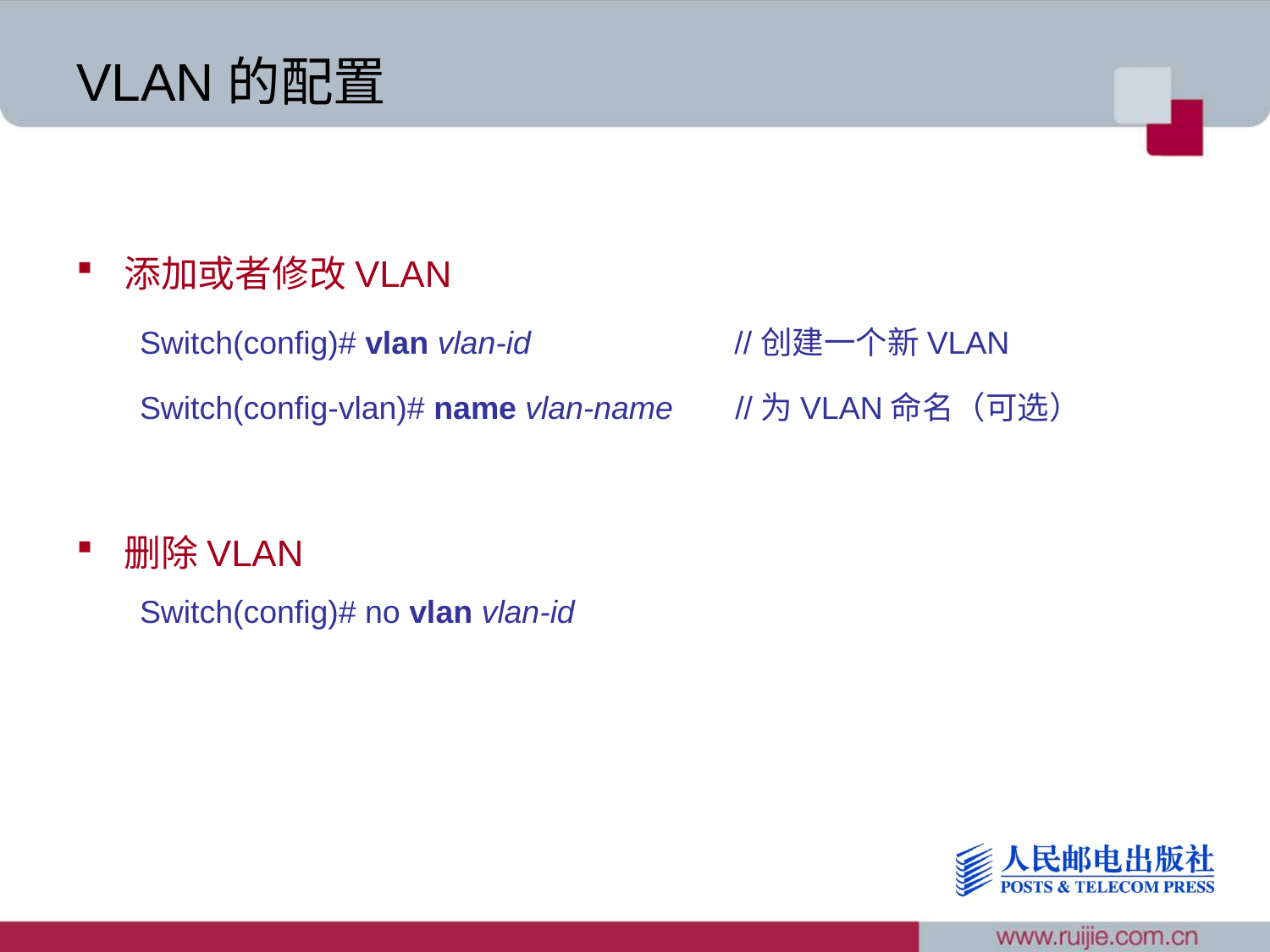

# VLAN的配置
添加或者修改VLAN
Switch(config)# vlan vlan-id                       //创建一个新VLAN
Switch(config-vlan)# name vlan-name       //为VLAN命名（可选）

删除VLAN
Switch(config)# no vlan vlan-id